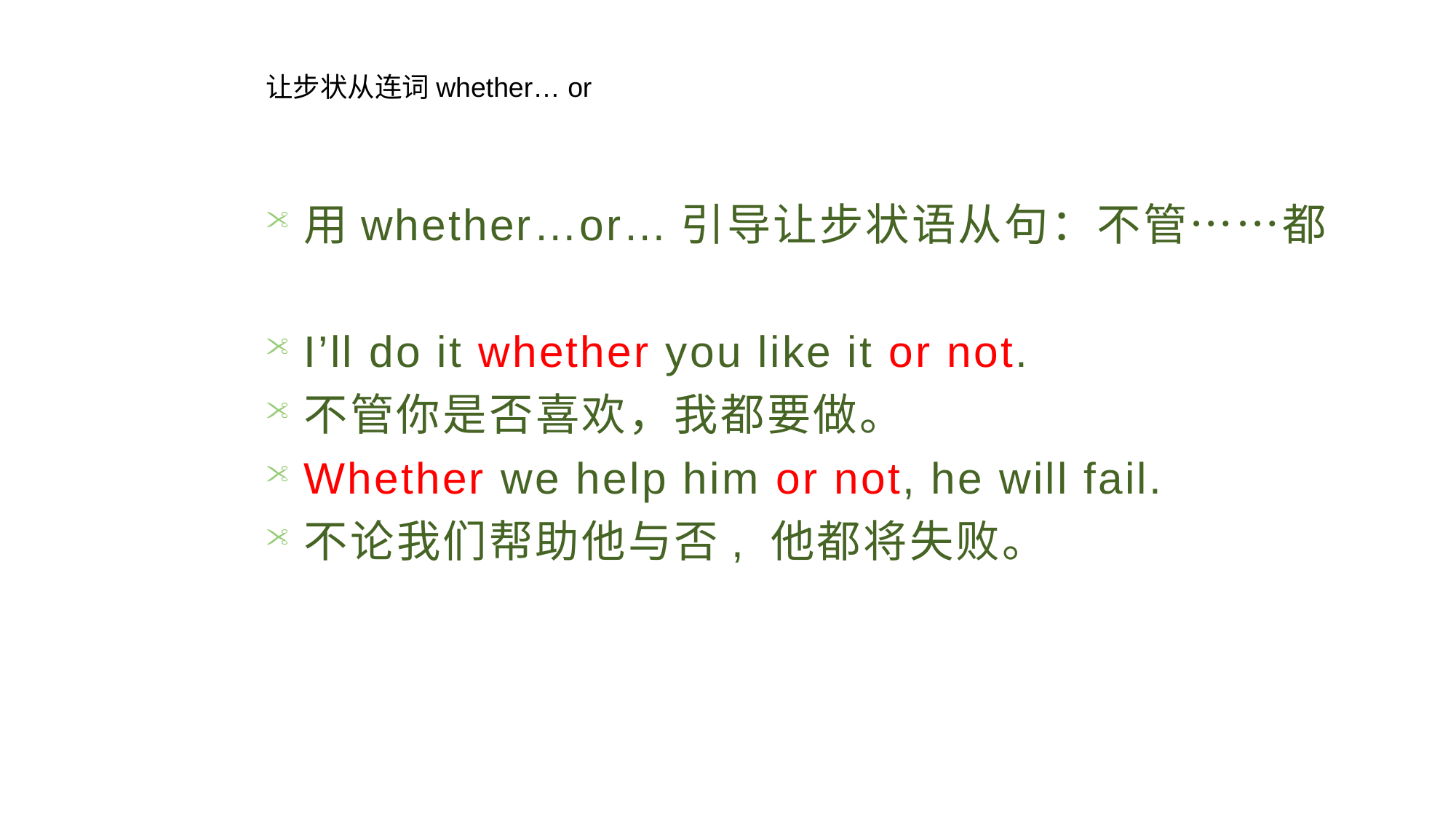

让步状从连词whether… or
用whether…or…引导让步状语从句：不管……都

I’ll do it whether you like it or not.
不管你是否喜欢，我都要做。
Whether we help him or not, he will fail.
不论我们帮助他与否, 他都将失败。